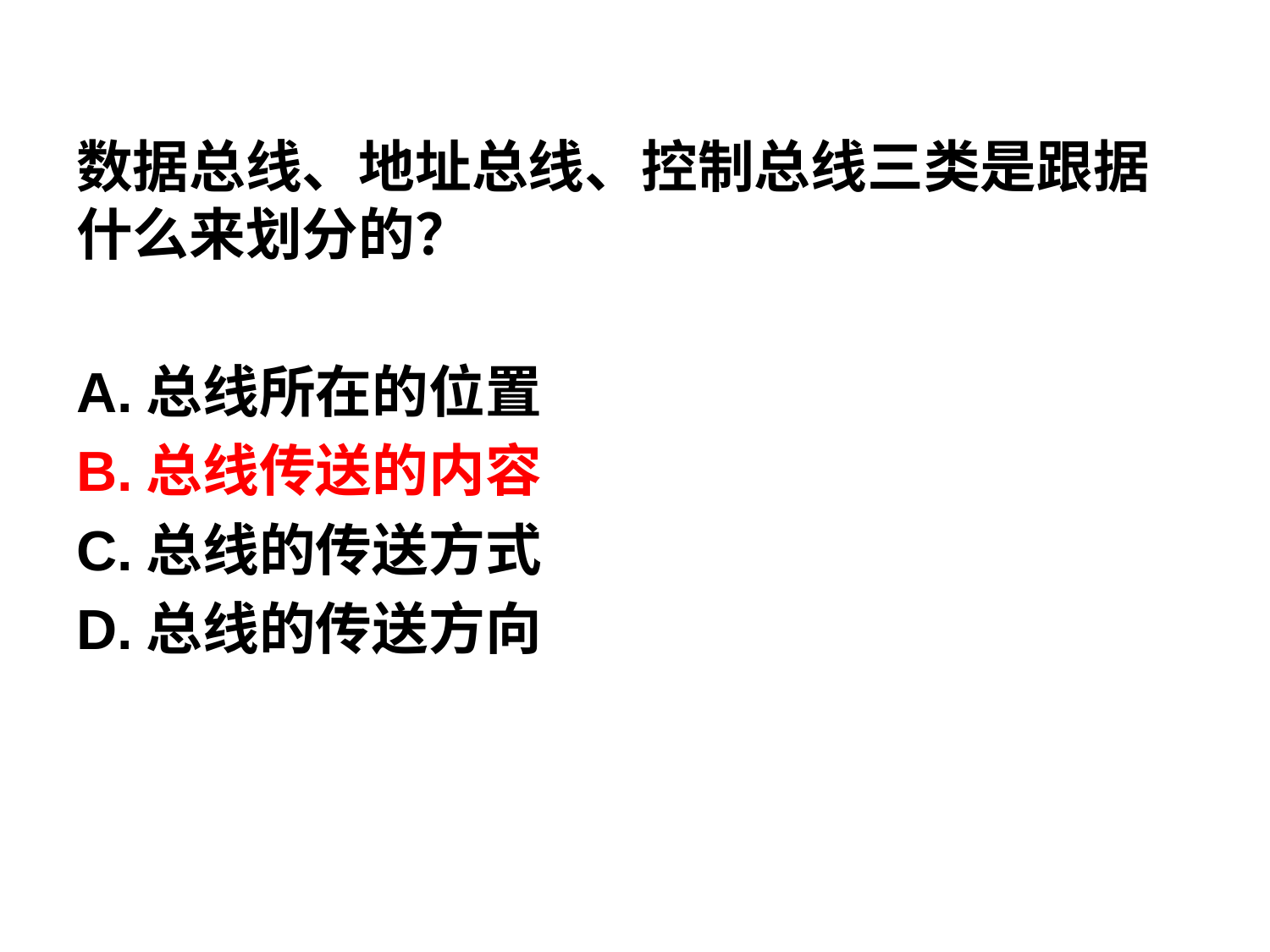

#
数据总线、地址总线、控制总线三类是跟据什么来划分的？

A.总线所在的位置
B.总线传送的内容
C.总线的传送方式
D.总线的传送方向